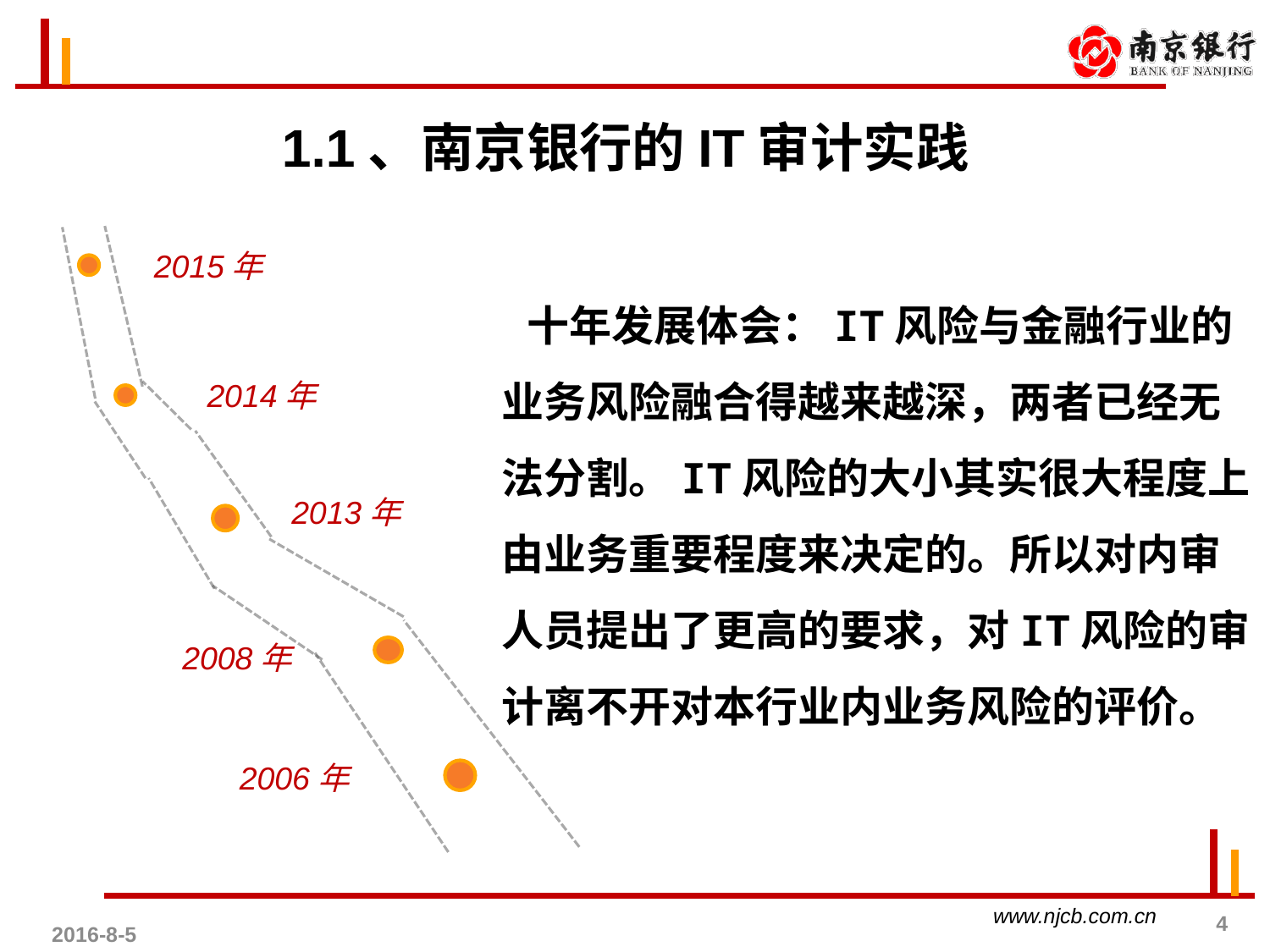

# 1.1、南京银行的IT审计实践

2015年

   十年发展体会：IT风险与金融行业的业务风险融合得越来越深，两者已经无法分割。IT风险的大小其实很大程度上由业务重要程度来决定的。所以对内审人员提出了更高的要求，对IT风险的审计离不开对本行业内业务风险的评价。
2008年

2014年

2013年

2006年

4
2016-8-5